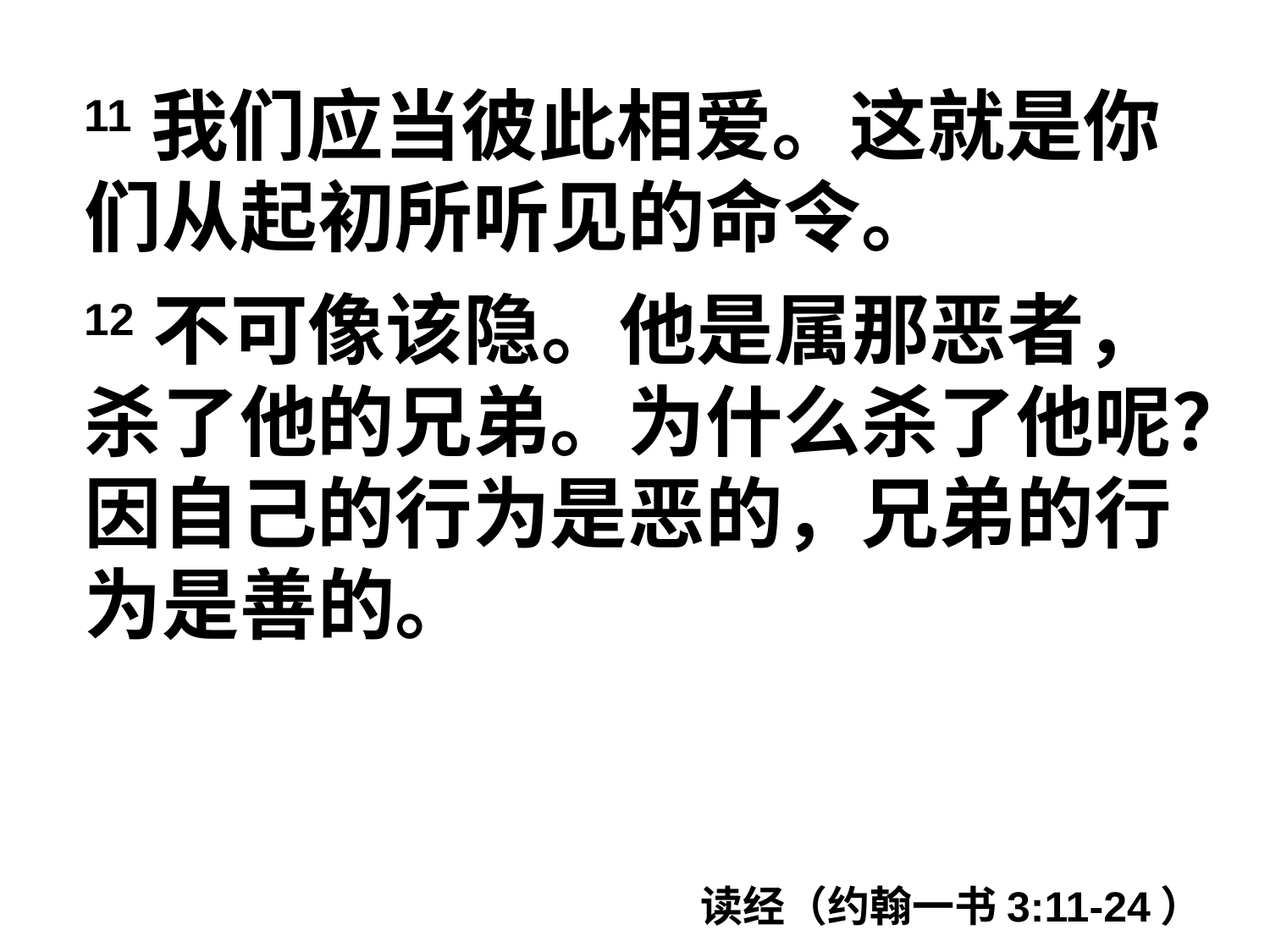

11我们应当彼此相爱。这就是你们从起初所听见的命令。
12不可像该隐。他是属那恶者，杀了他的兄弟。为什么杀了他呢？因自己的行为是恶的，兄弟的行为是善的。
读经（约翰一书3:11-24）